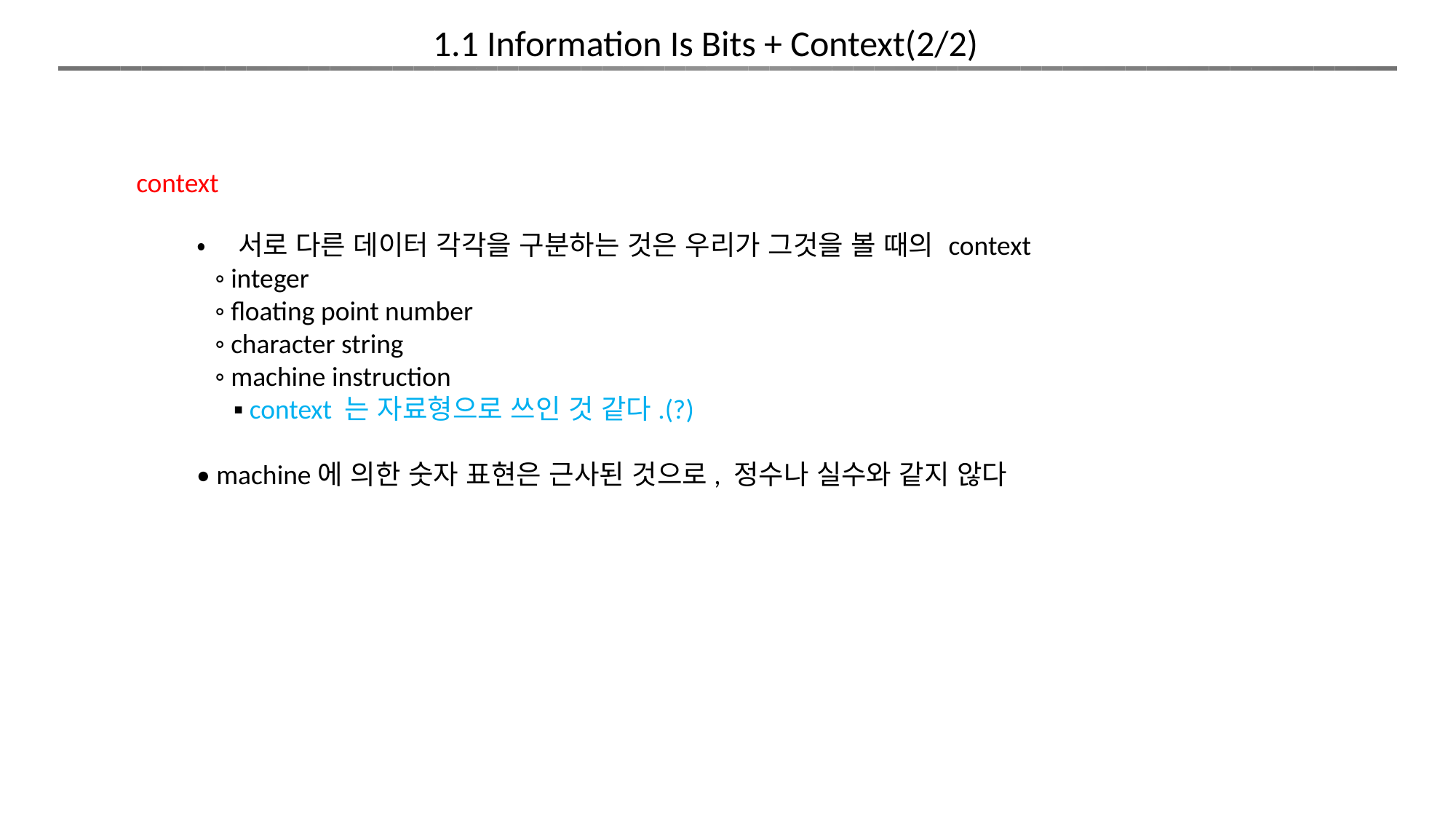

1.1 Information Is Bits + Context︎(2/2)

context
• 서로 다른 데이터 각각을 구분하는 것은 우리가 그것을 볼 때의 context
   ◦ integer
   ◦ floating point number
   ◦ character string
   ◦ machine instruction
      ▪ context 는 자료형으로 쓰인 것 같다.(?)

• machine에 의한 숫자 표현은 근사된 것으로, 정수나 실수와 같지 않다